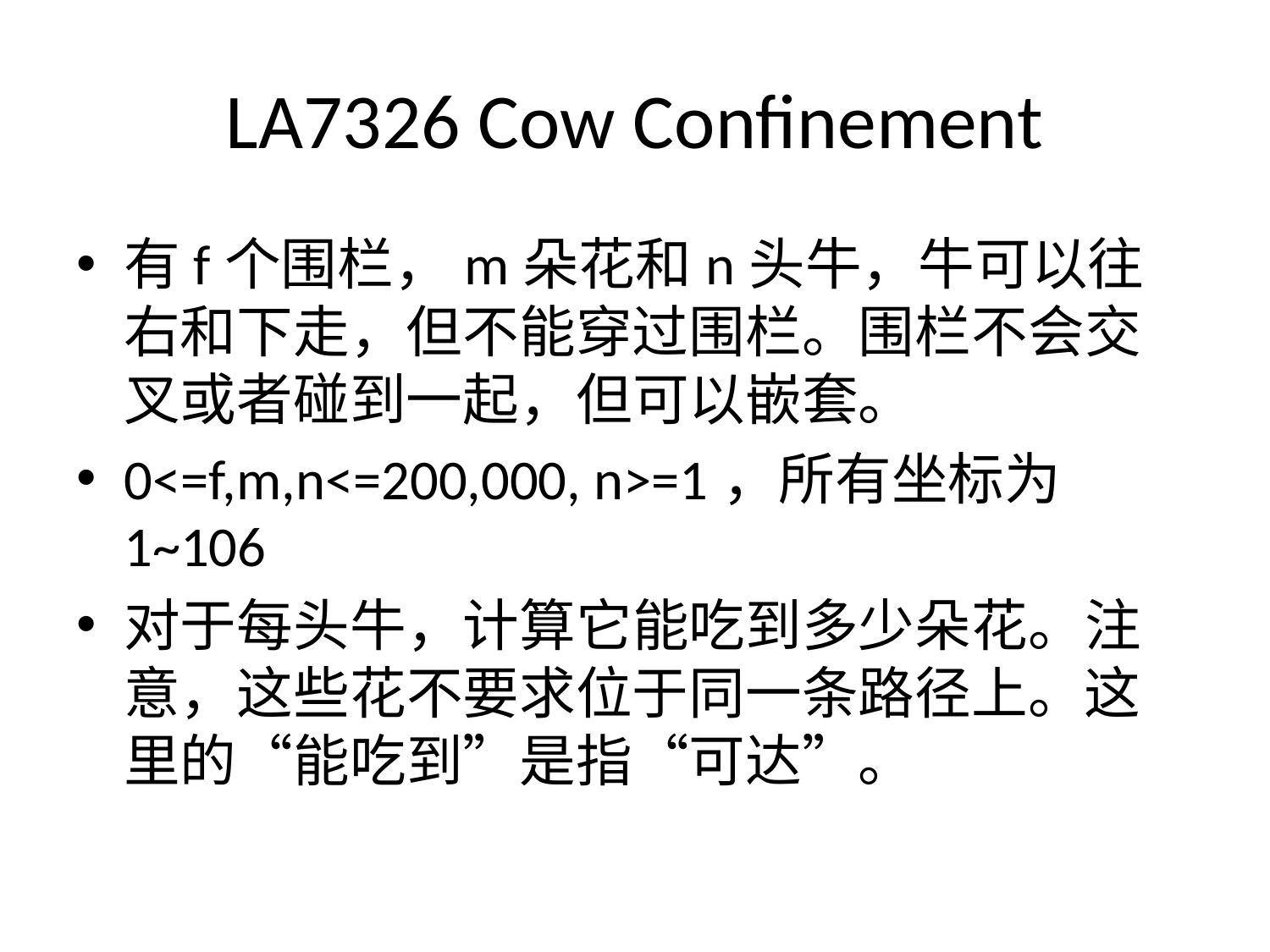

# LA7326 Cow Confinement
有f个围栏，m朵花和n头牛，牛可以往右和下走，但不能穿过围栏。围栏不会交叉或者碰到一起，但可以嵌套。
0<=f,m,n<=200,000, n>=1，所有坐标为1~106
对于每头牛，计算它能吃到多少朵花。注意，这些花不要求位于同一条路径上。这里的“能吃到”是指“可达”。